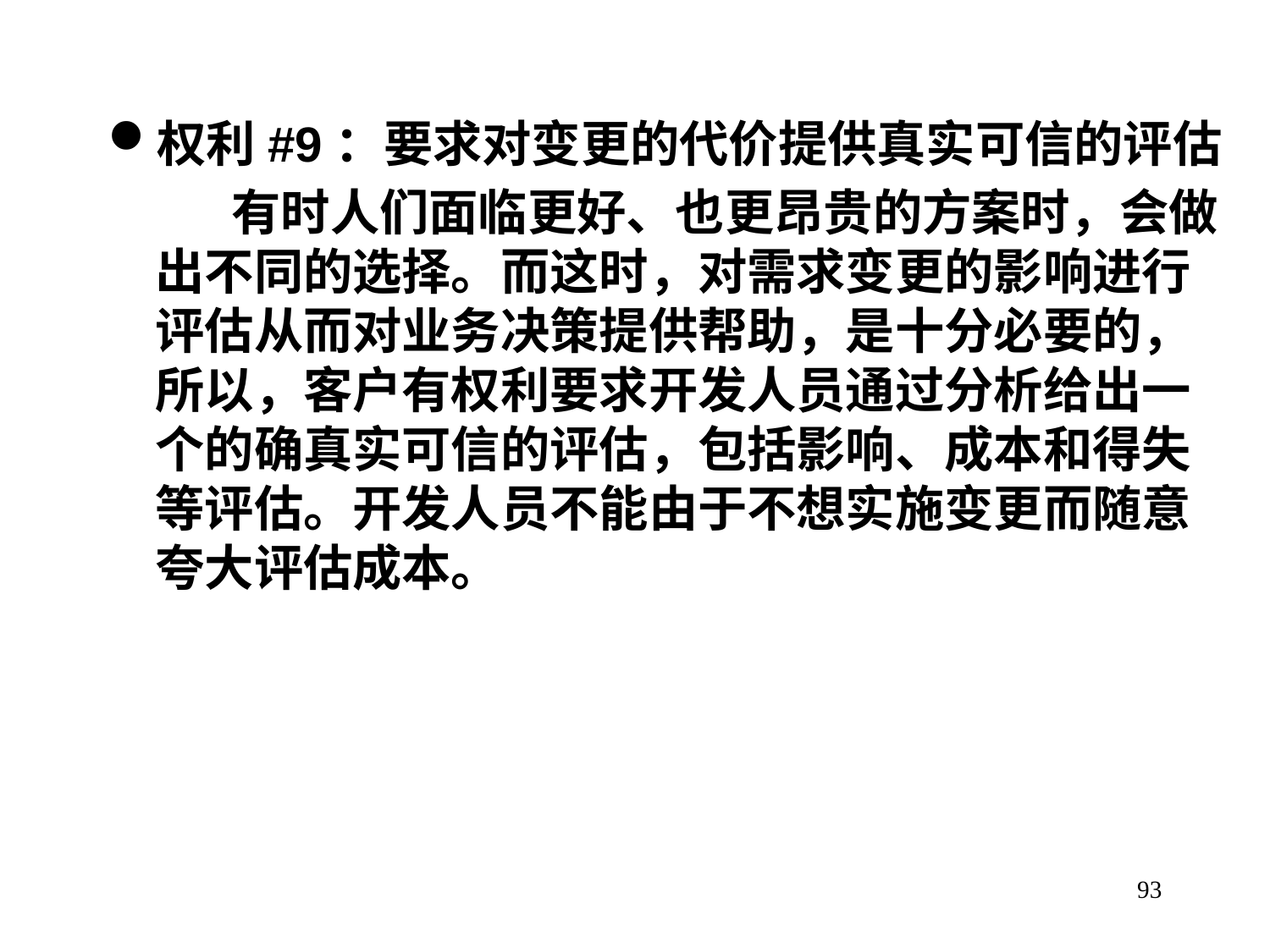

# 权利#9：要求对变更的代价提供真实可信的评估
          有时人们面临更好、也更昂贵的方案时，会做出不同的选择。而这时，对需求变更的影响进行评估从而对业务决策提供帮助，是十分必要的，所以，客户有权利要求开发人员通过分析给出一个的确真实可信的评估，包括影响、成本和得失等评估。开发人员不能由于不想实施变更而随意夸大评估成本。

93